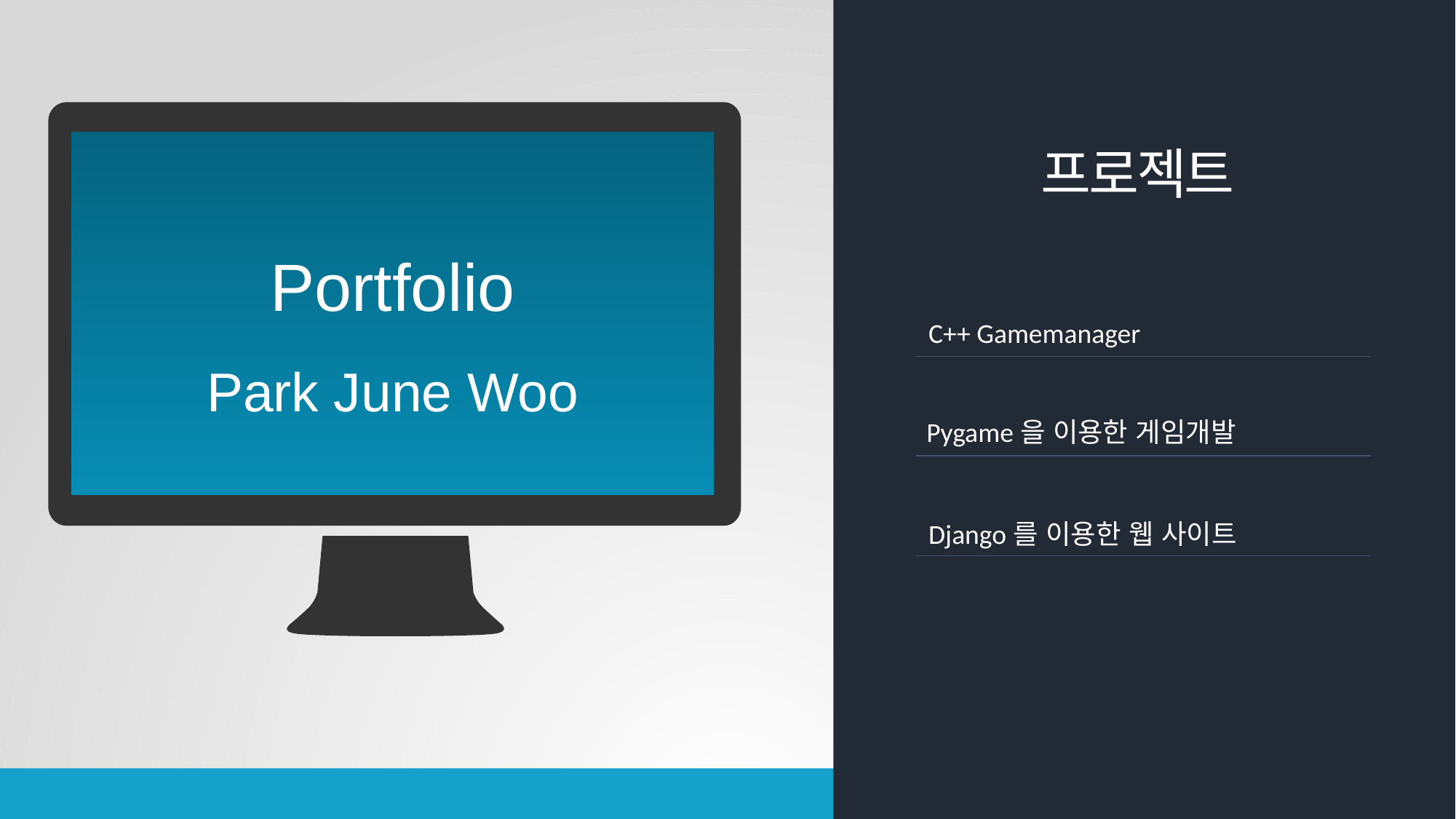

Portfolio
Park June Woo
프로젝트
C++ Gamemanager
Pygame을 이용한 게임개발
Django를 이용한 웹 사이트